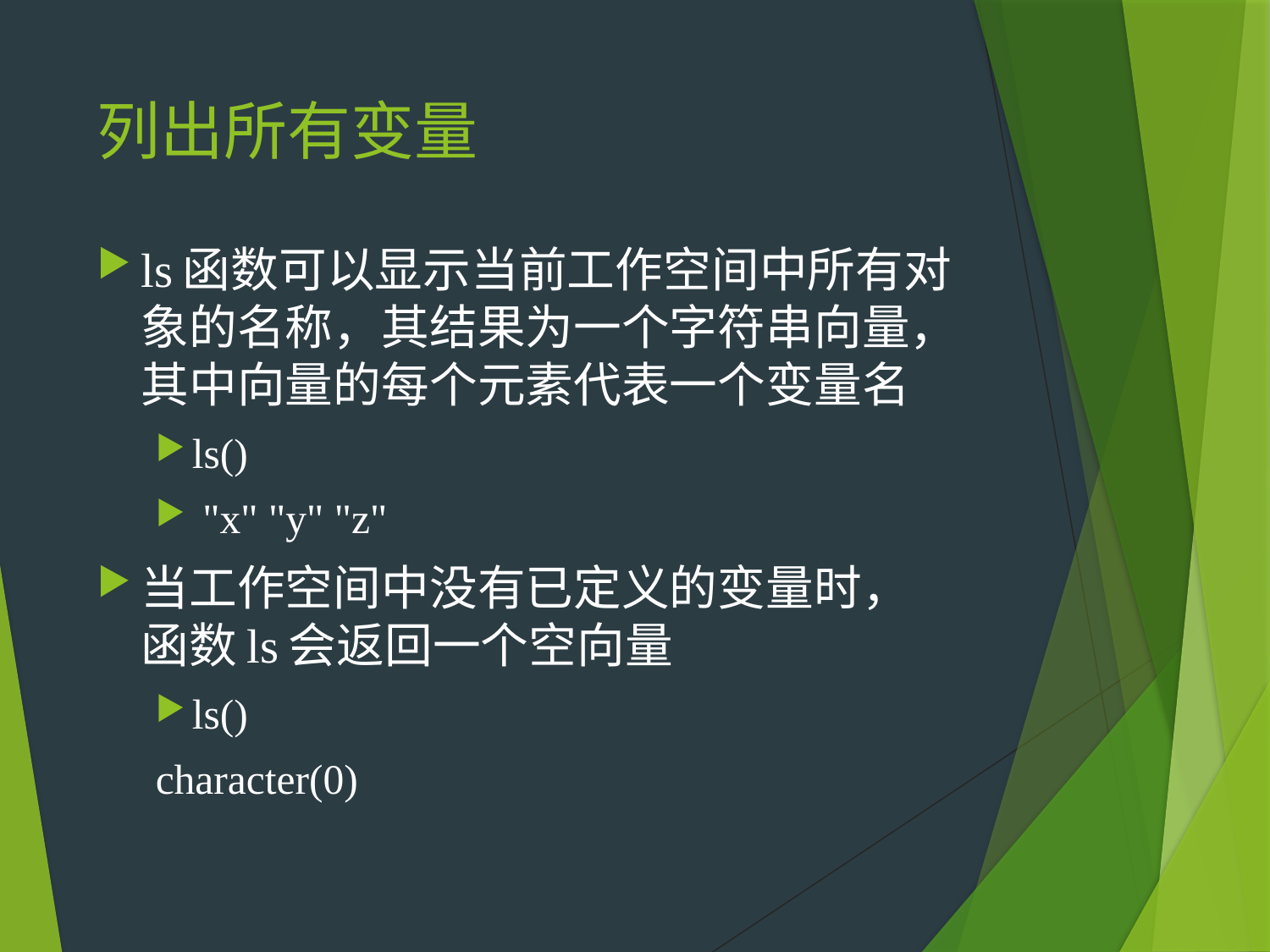

# 列出所有变量
ls函数可以显示当前工作空间中所有对象的名称，其结果为一个字符串向量，其中向量的每个元素代表一个变量名
ls()
 "x" "y" "z"
当工作空间中没有已定义的变量时，函数ls会返回一个空向量
ls()
character(0)